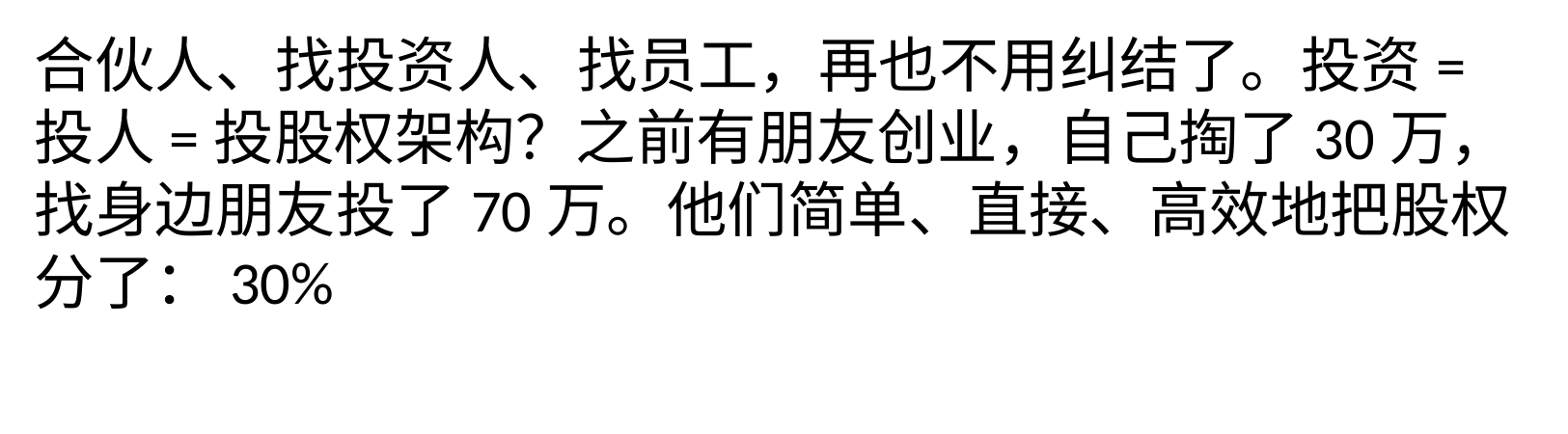

合伙人、找投资人、找员工，再也不用纠结了。投资=投人=投股权架构？之前有朋友创业，自己掏了30万，找身边朋友投了70万。他们简单、直接、高效地把股权分了：30%